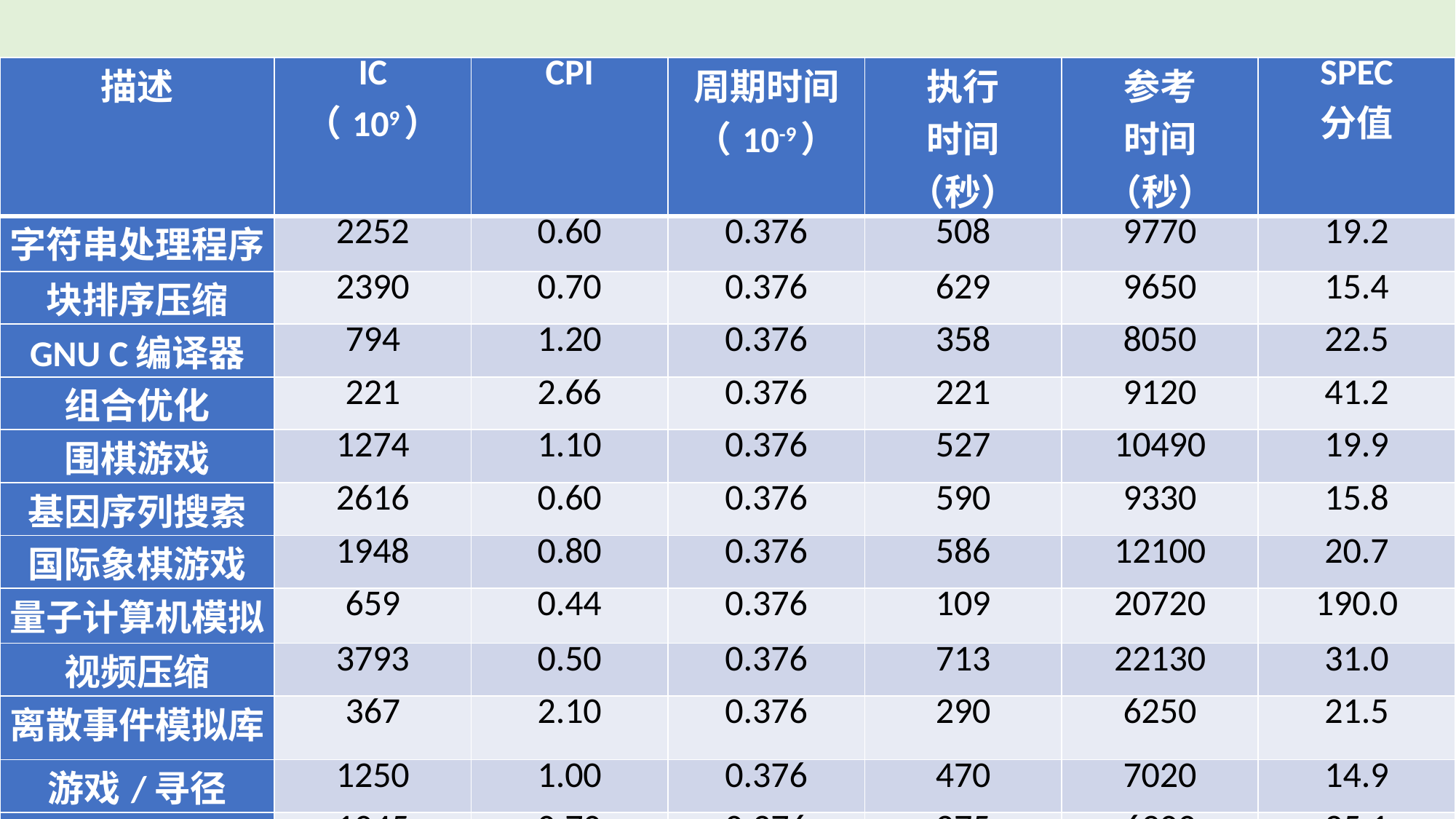

| 描述 | IC （109） | CPI | 周期时间 （10-9） | 执行 时间（秒） | 参考 时间（秒） | SPEC 分值 |
| --- | --- | --- | --- | --- | --- | --- |
| 字符串处理程序 | 2252 | 0.60 | 0.376 | 508 | 9770 | 19.2 |
| 块排序压缩 | 2390 | 0.70 | 0.376 | 629 | 9650 | 15.4 |
| GNU C编译器 | 794 | 1.20 | 0.376 | 358 | 8050 | 22.5 |
| 组合优化 | 221 | 2.66 | 0.376 | 221 | 9120 | 41.2 |
| 围棋游戏 | 1274 | 1.10 | 0.376 | 527 | 10490 | 19.9 |
| 基因序列搜索 | 2616 | 0.60 | 0.376 | 590 | 9330 | 15.8 |
| 国际象棋游戏 | 1948 | 0.80 | 0.376 | 586 | 12100 | 20.7 |
| 量子计算机模拟 | 659 | 0.44 | 0.376 | 109 | 20720 | 190.0 |
| 视频压缩 | 3793 | 0.50 | 0.376 | 713 | 22130 | 31.0 |
| 离散事件模拟库 | 367 | 2.10 | 0.376 | 290 | 6250 | 21.5 |
| 游戏/寻径 | 1250 | 1.00 | 0.376 | 470 | 7020 | 14.9 |
| XML解析 | 1045 | 0.70 | 0.376 | 275 | 6900 | 25.1 |